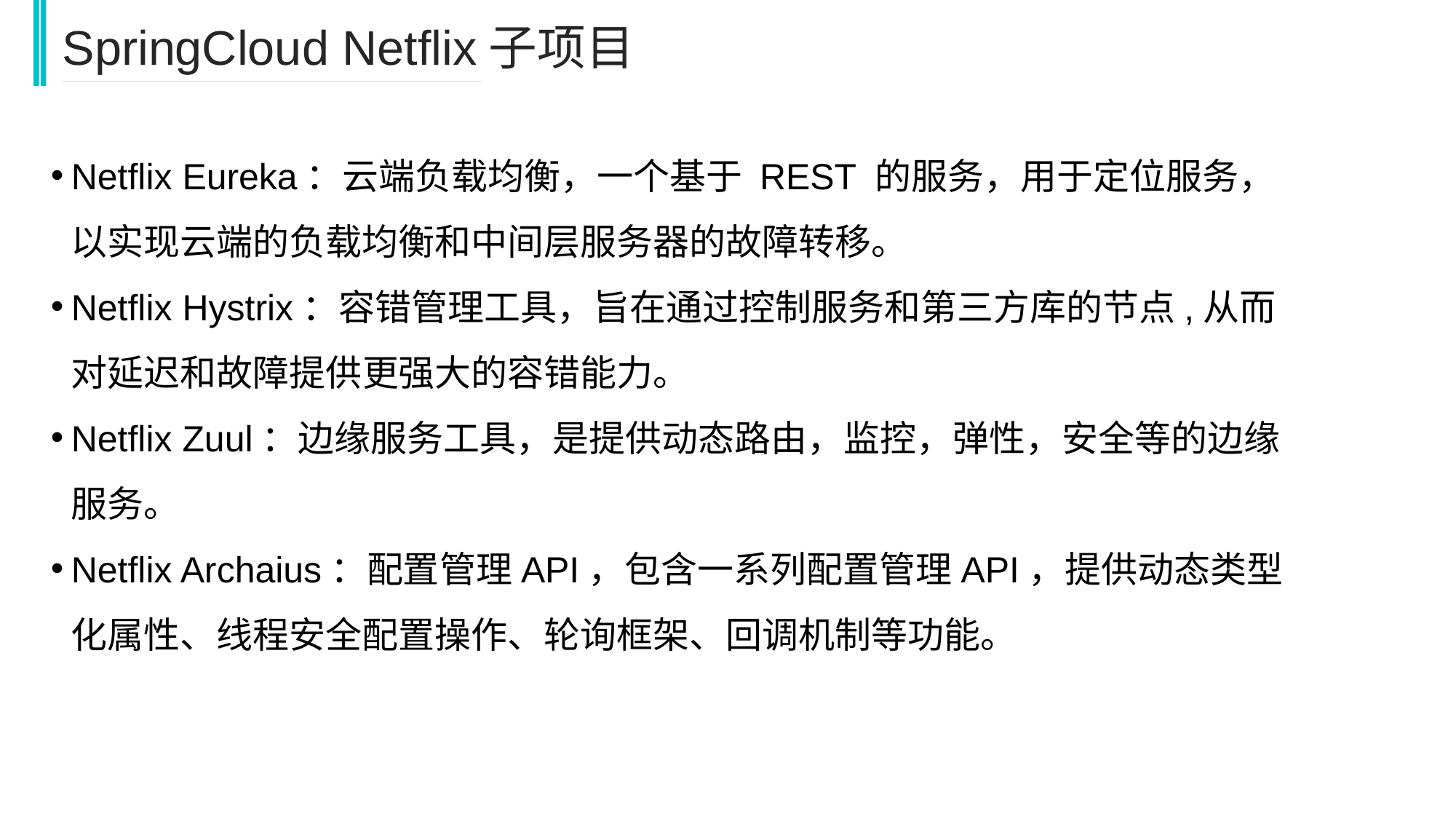

SpringCloud Netflix子项目

Netflix Eureka：云端负载均衡，一个基于 REST 的服务，用于定位服务，以实现云端的负载均衡和中间层服务器的故障转移。
Netflix Hystrix：容错管理工具，旨在通过控制服务和第三方库的节点,从而对延迟和故障提供更强大的容错能力。
Netflix Zuul：边缘服务工具，是提供动态路由，监控，弹性，安全等的边缘服务。
Netflix Archaius：配置管理API，包含一系列配置管理API，提供动态类型化属性、线程安全配置操作、轮询框架、回调机制等功能。